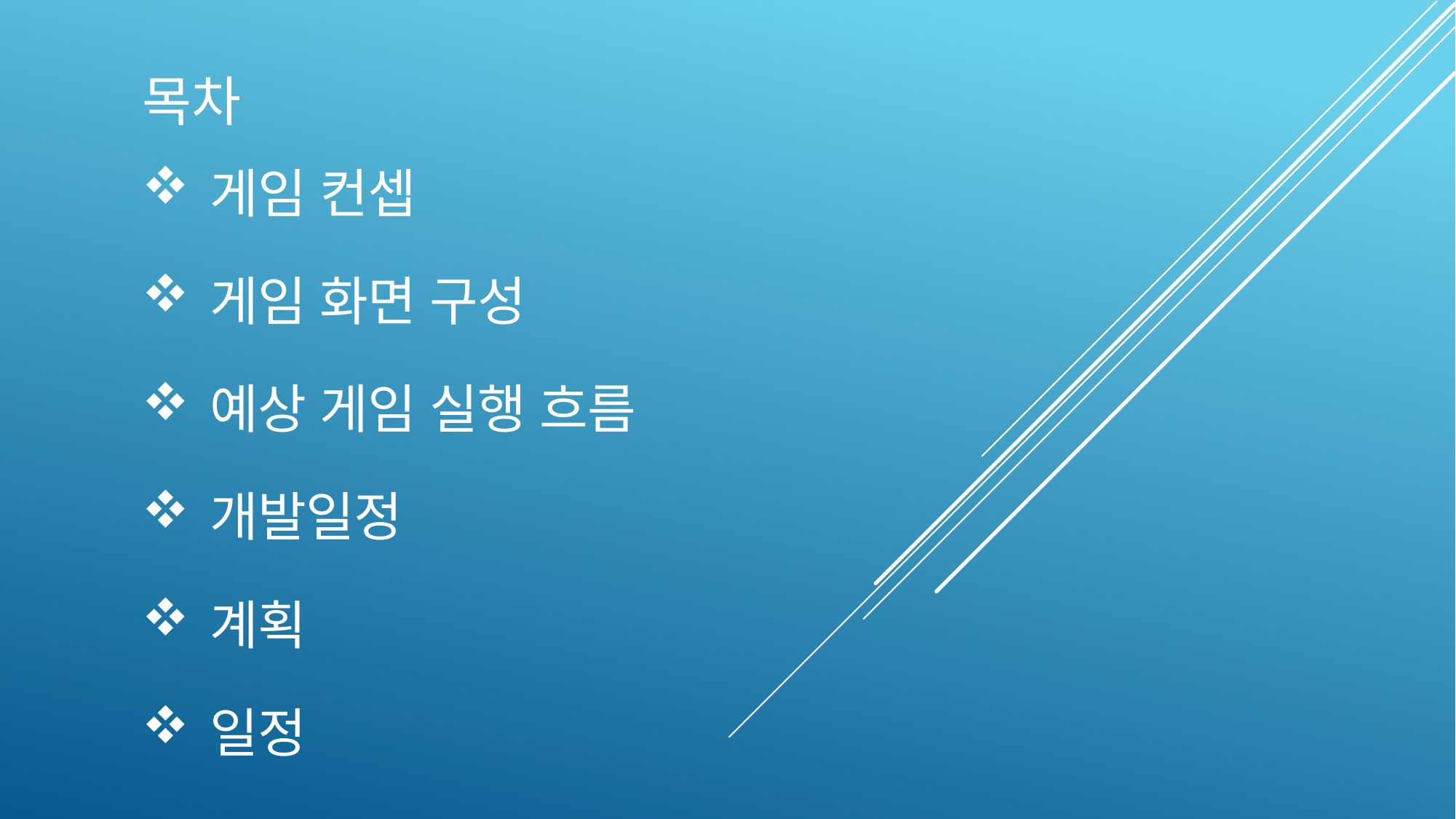

# 목차
게임 컨셉

게임 화면 구성

예상 게임 실행 흐름

개발일정

계획

일정